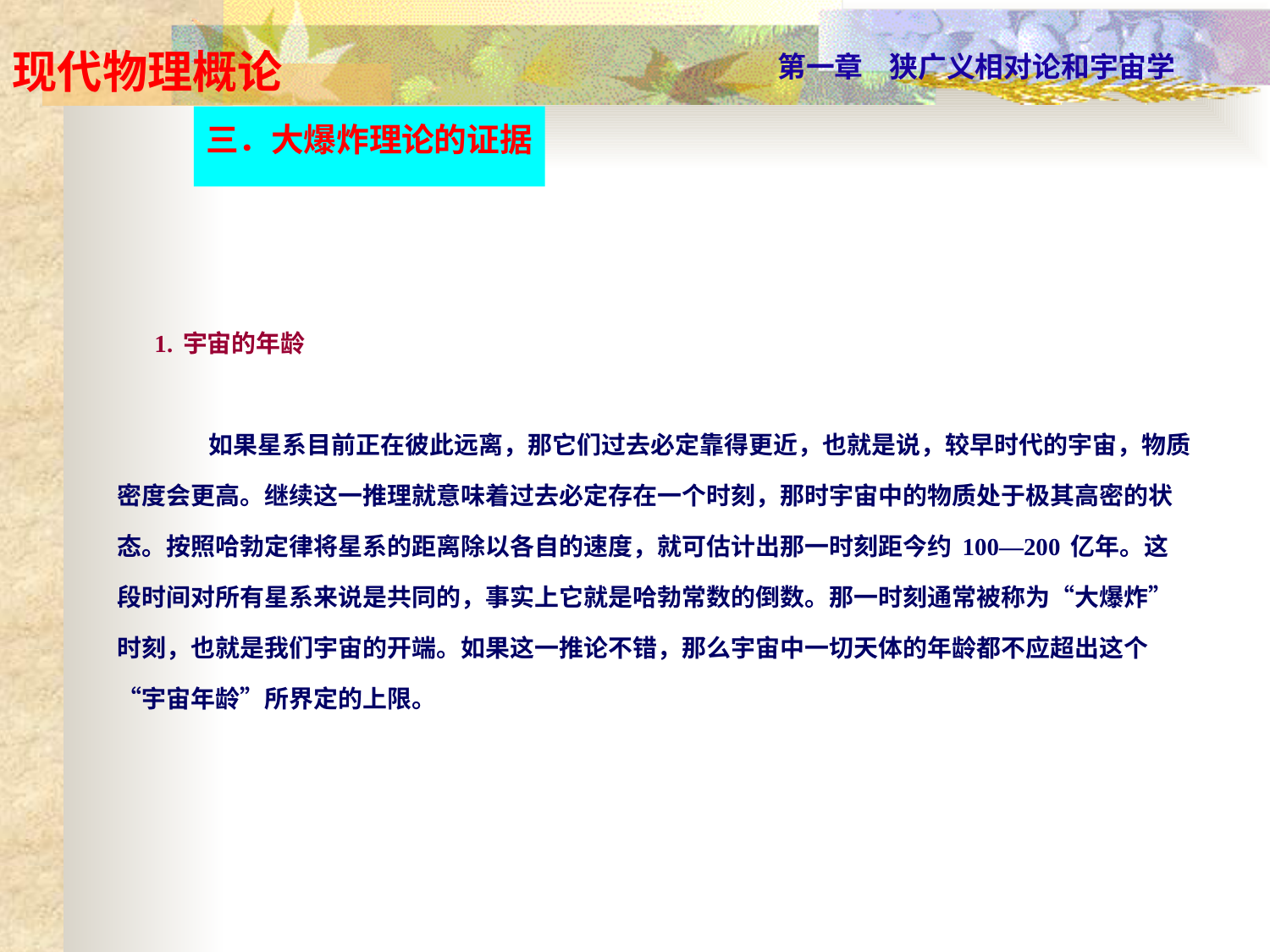

三．大爆炸理论的证据
1.宇宙的年龄

        如果星系目前正在彼此远离，那它们过去必定靠得更近，也就是说，较早时代的宇宙，物质密度会更高。继续这一推理就意味着过去必定存在一个时刻，那时宇宙中的物质处于极其高密的状态。按照哈勃定律将星系的距离除以各自的速度，就可估计出那一时刻距今约100—200亿年。这段时间对所有星系来说是共同的，事实上它就是哈勃常数的倒数。那一时刻通常被称为“大爆炸”时刻，也就是我们宇宙的开端。如果这一推论不错，那么宇宙中一切天体的年龄都不应超出这个“宇宙年龄”所界定的上限。